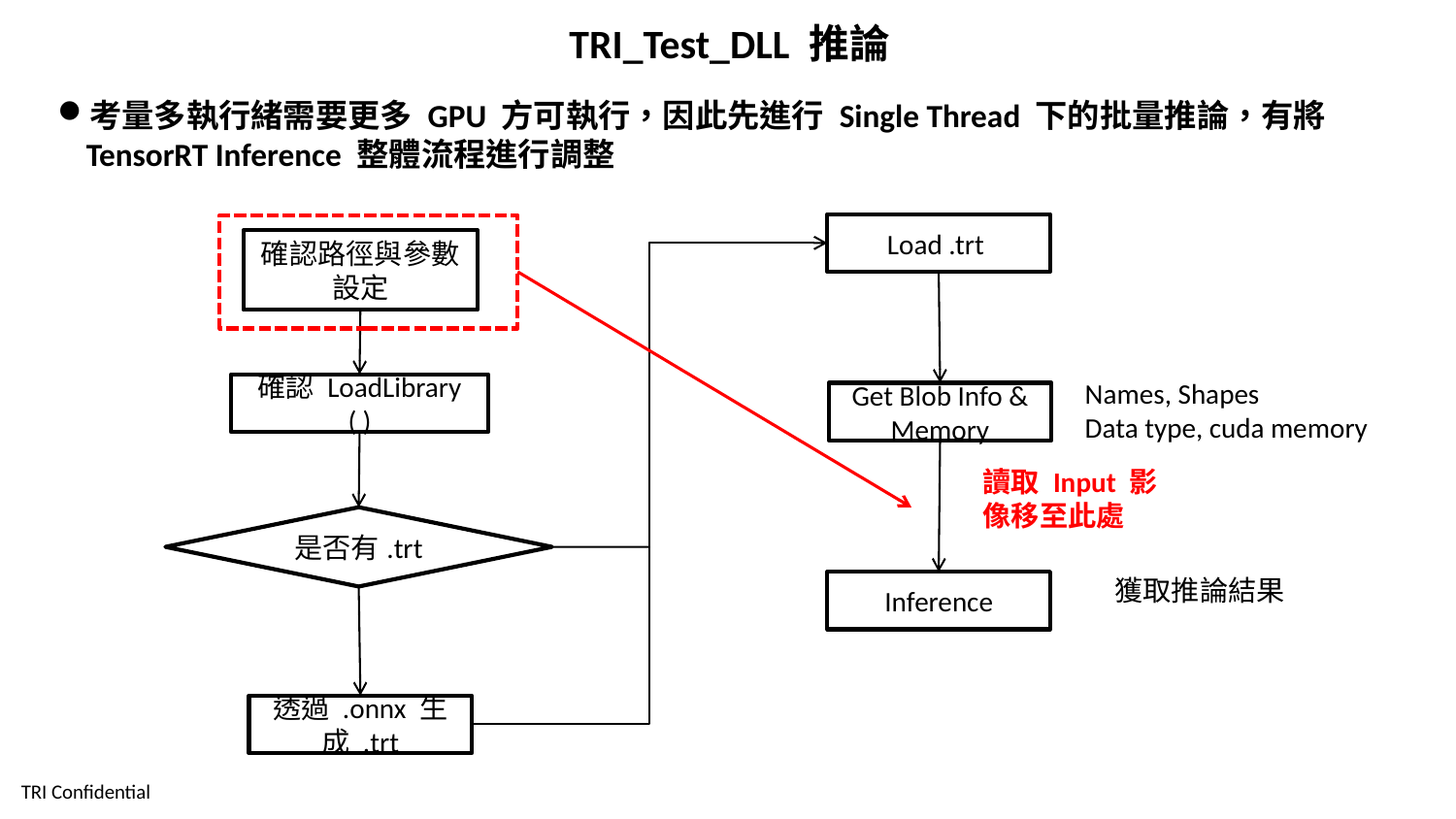

TRI_Test_DLL 推論
考量多執行緒需要更多 GPU 方可執行，因此先進行 Single Thread 下的批量推論，有將 TensorRT Inference 整體流程進行調整

Load .trt

確認路徑與參數設定
Names, Shapes
Data type, cuda memory
確認 LoadLibrary ( )
Get Blob Info & Memory
讀取 Input 影像移至此處
是否有.trt
獲取推論結果
Inference
透過 .onnx 生成 .trt
25
TRI Confidential